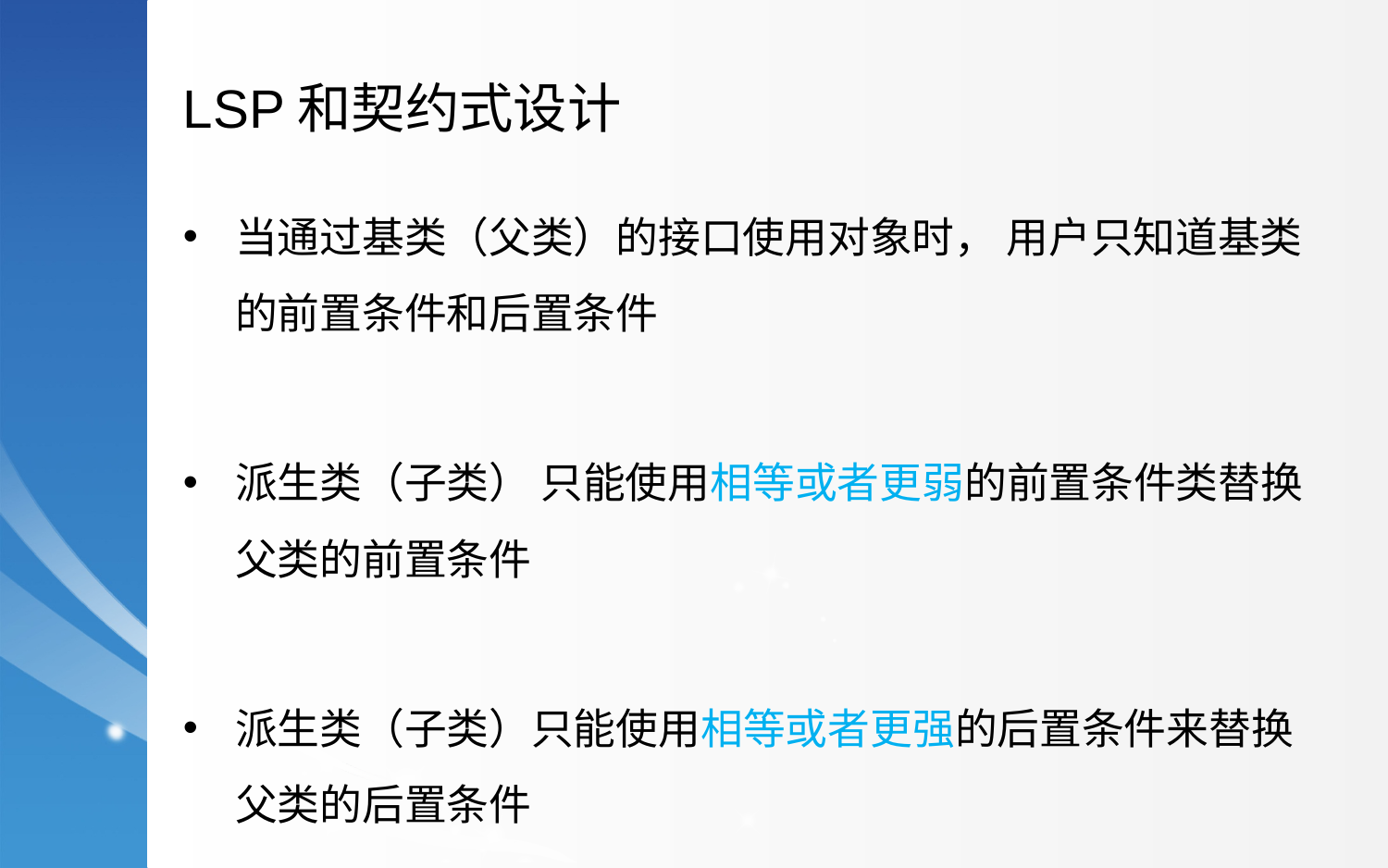

LSP和契约式设计
当通过基类（父类）的接口使用对象时， 用户只知道基类的前置条件和后置条件

派生类（子类） 只能使用相等或者更弱的前置条件类替换父类的前置条件

派生类（子类）只能使用相等或者更强的后置条件来替换父类的后置条件